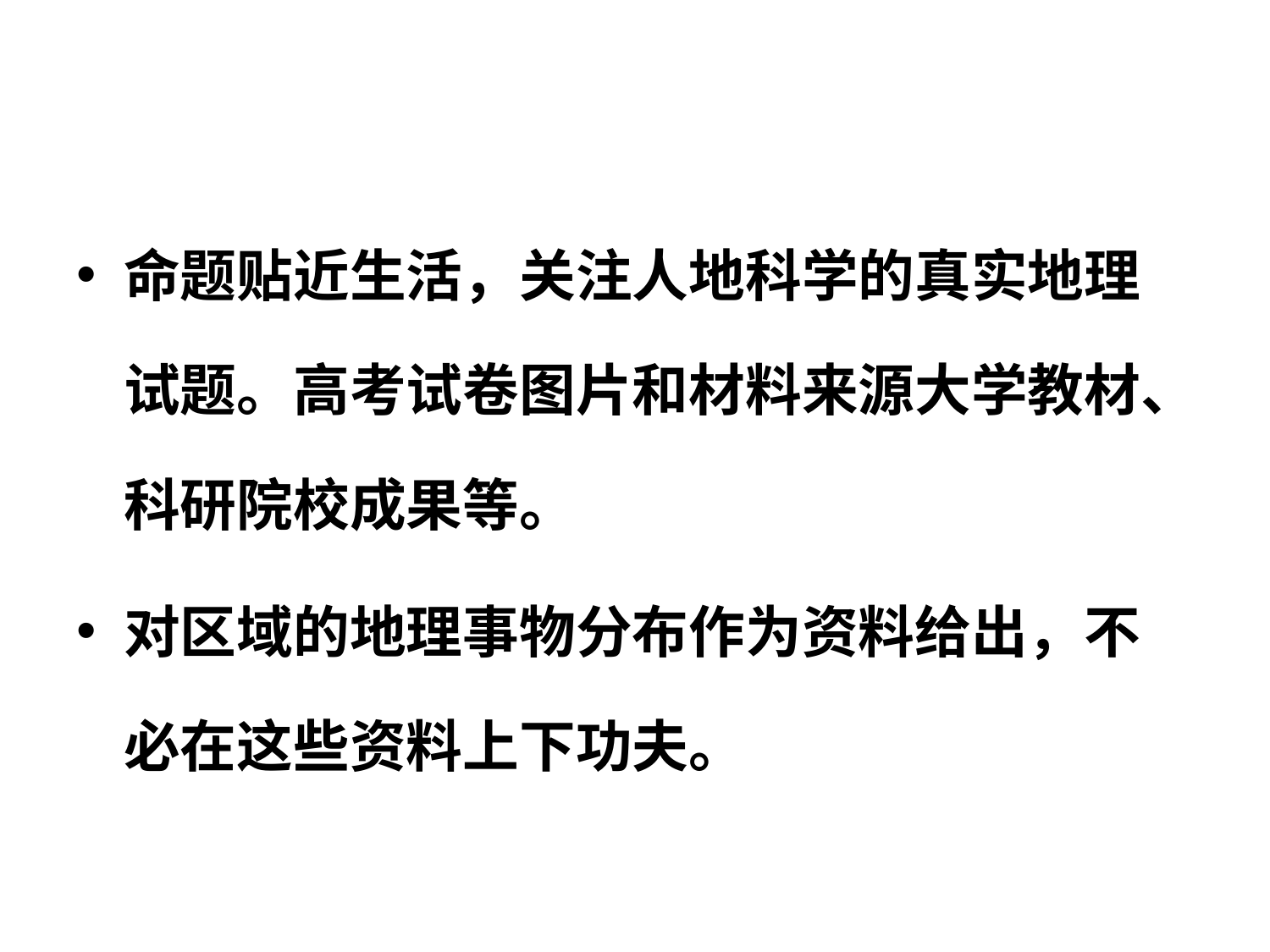

命题贴近生活，关注人地科学的真实地理试题。高考试卷图片和材料来源大学教材、科研院校成果等。
对区域的地理事物分布作为资料给出，不必在这些资料上下功夫。